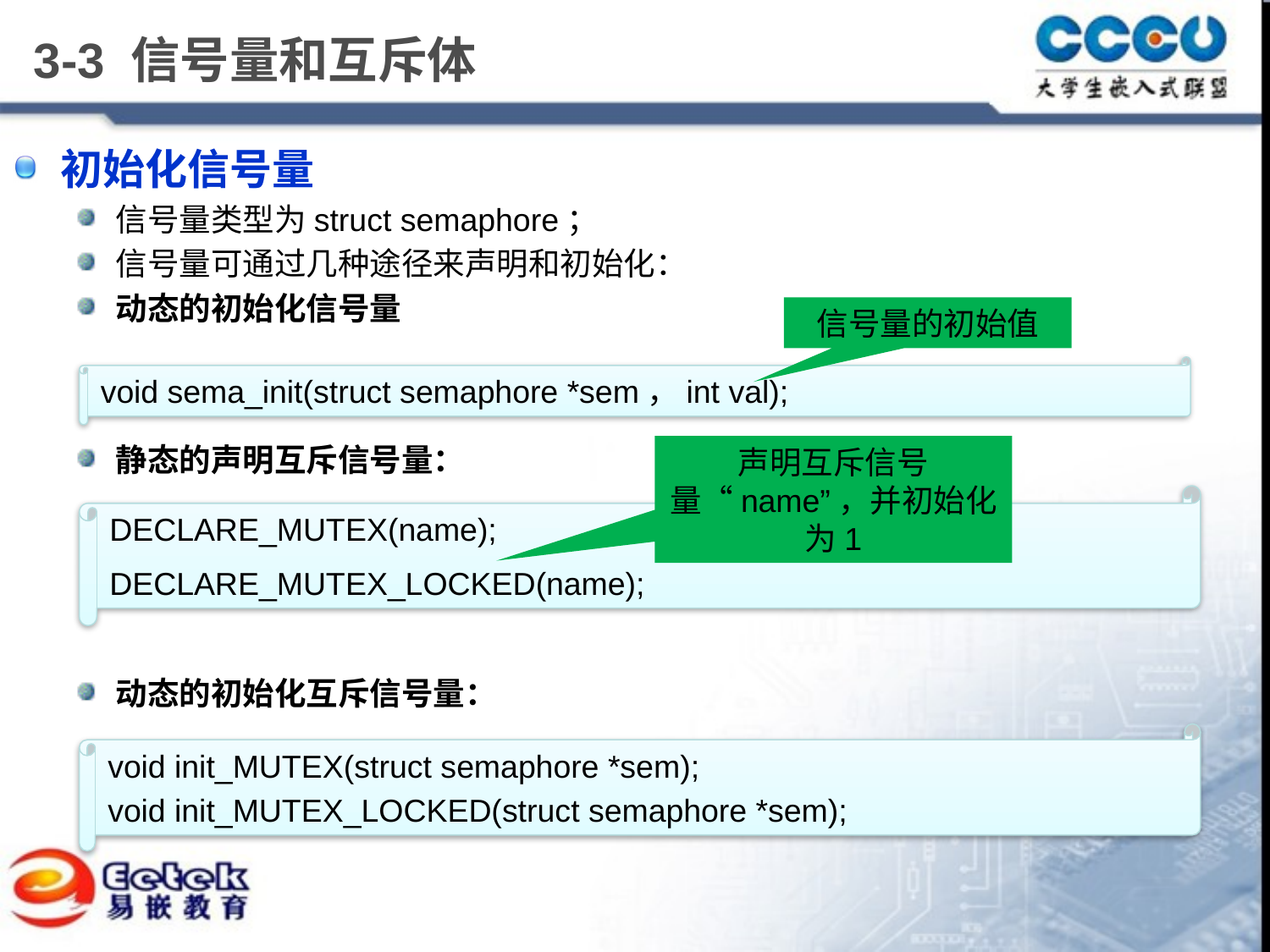

# 3-3 信号量和互斥体
初始化信号量
信号量类型为struct semaphore；
信号量可通过几种途径来声明和初始化：
动态的初始化信号量

静态的声明互斥信号量：

动态的初始化互斥信号量：

信号量的初始值
void sema_init(struct semaphore *sem，int val);
声明互斥信号量“name”，并初始化为1
DECLARE_MUTEX(name);
DECLARE_MUTEX_LOCKED(name);
void init_MUTEX(struct semaphore *sem);
void init_MUTEX_LOCKED(struct semaphore *sem);